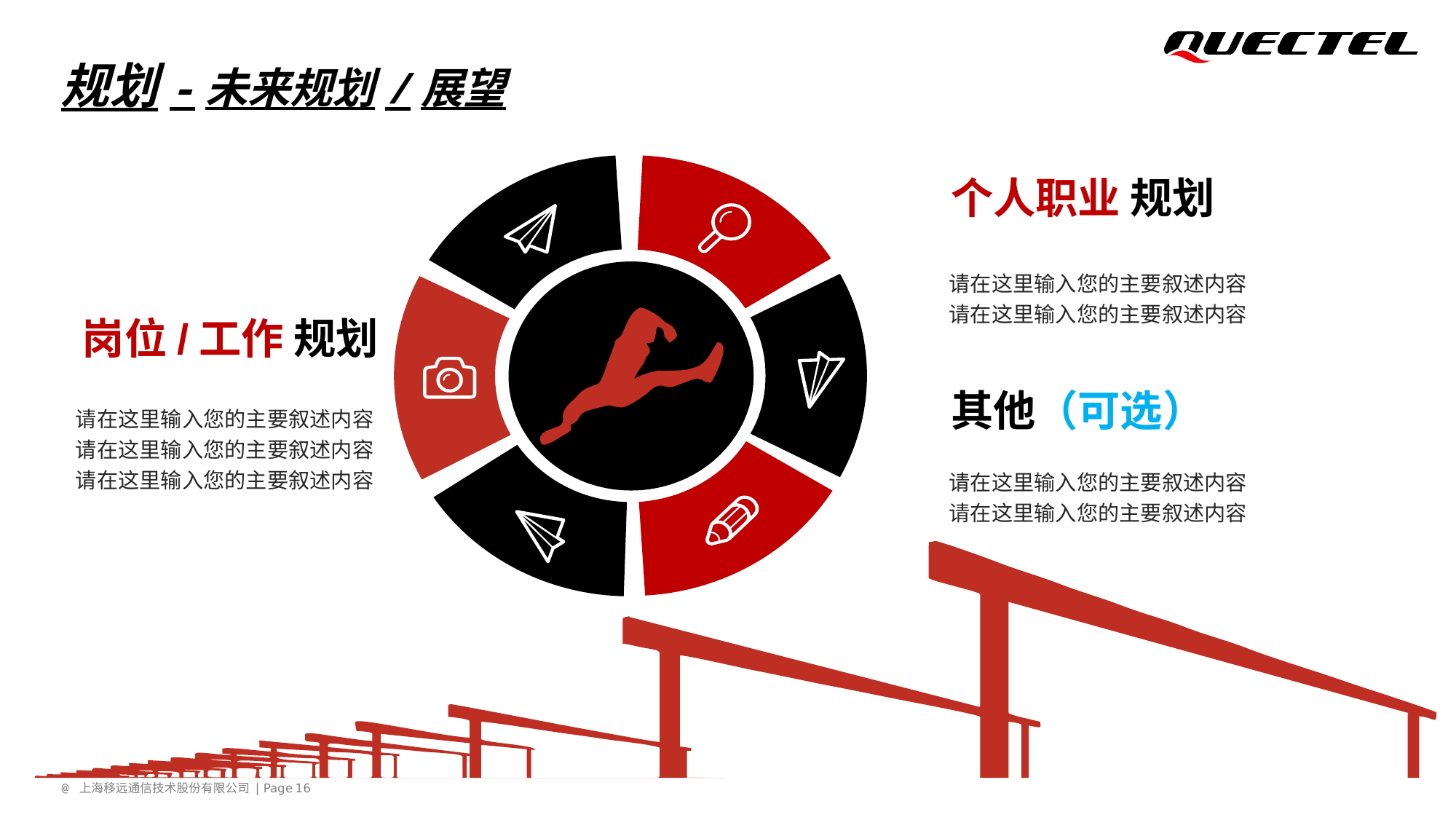

规划-未来规划/展望

个人职业 规划
请在这里输入您的主要叙述内容
请在这里输入您的主要叙述内容
 岗位/工作 规划
其他（可选）
请在这里输入您的主要叙述内容
请在这里输入您的主要叙述内容
请在这里输入您的主要叙述内容
请在这里输入您的主要叙述内容
请在这里输入您的主要叙述内容